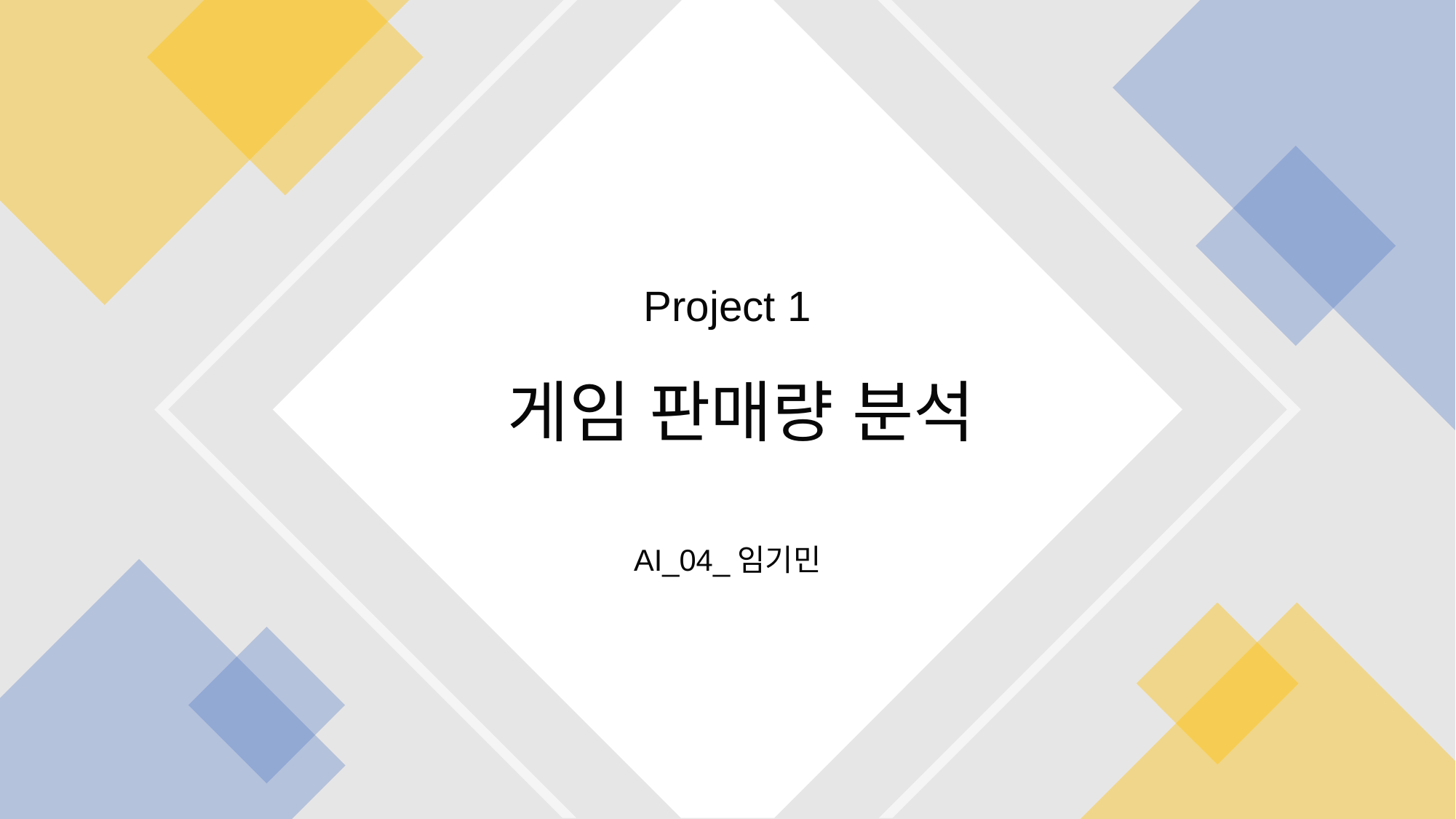

# Project 1 게임 판매량 분석
AI_04_임기민